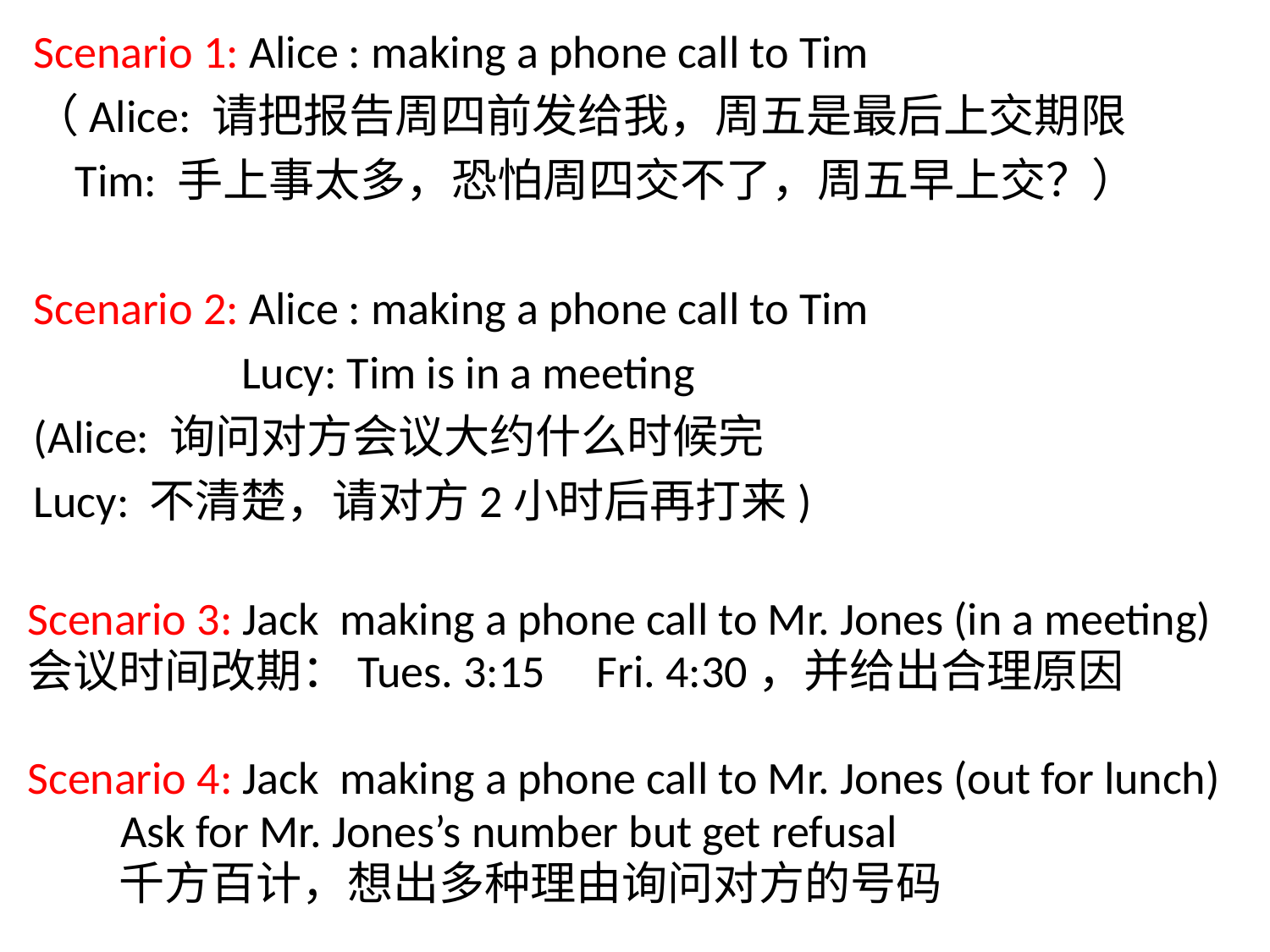

Scenario 1: Alice : making a phone call to Tim
（Alice: 请把报告周四前发给我，周五是最后上交期限
    Tim: 手上事太多，恐怕周四交不了，周五早上交？）

Scenario 2: Alice : making a phone call to Tim
                    Lucy: Tim is in a meeting
(Alice: 询问对方会议大约什么时候完
Lucy: 不清楚，请对方2小时后再打来)

Scenario 3: Jack  making a phone call to Mr. Jones (in a meeting)
会议时间改期：Tues. 3:15     Fri. 4:30，并给出合理原因

Scenario 4: Jack  making a phone call to Mr. Jones (out for lunch)
         Ask for Mr. Jones’s number but get refusal
        千方百计，想出多种理由询问对方的号码